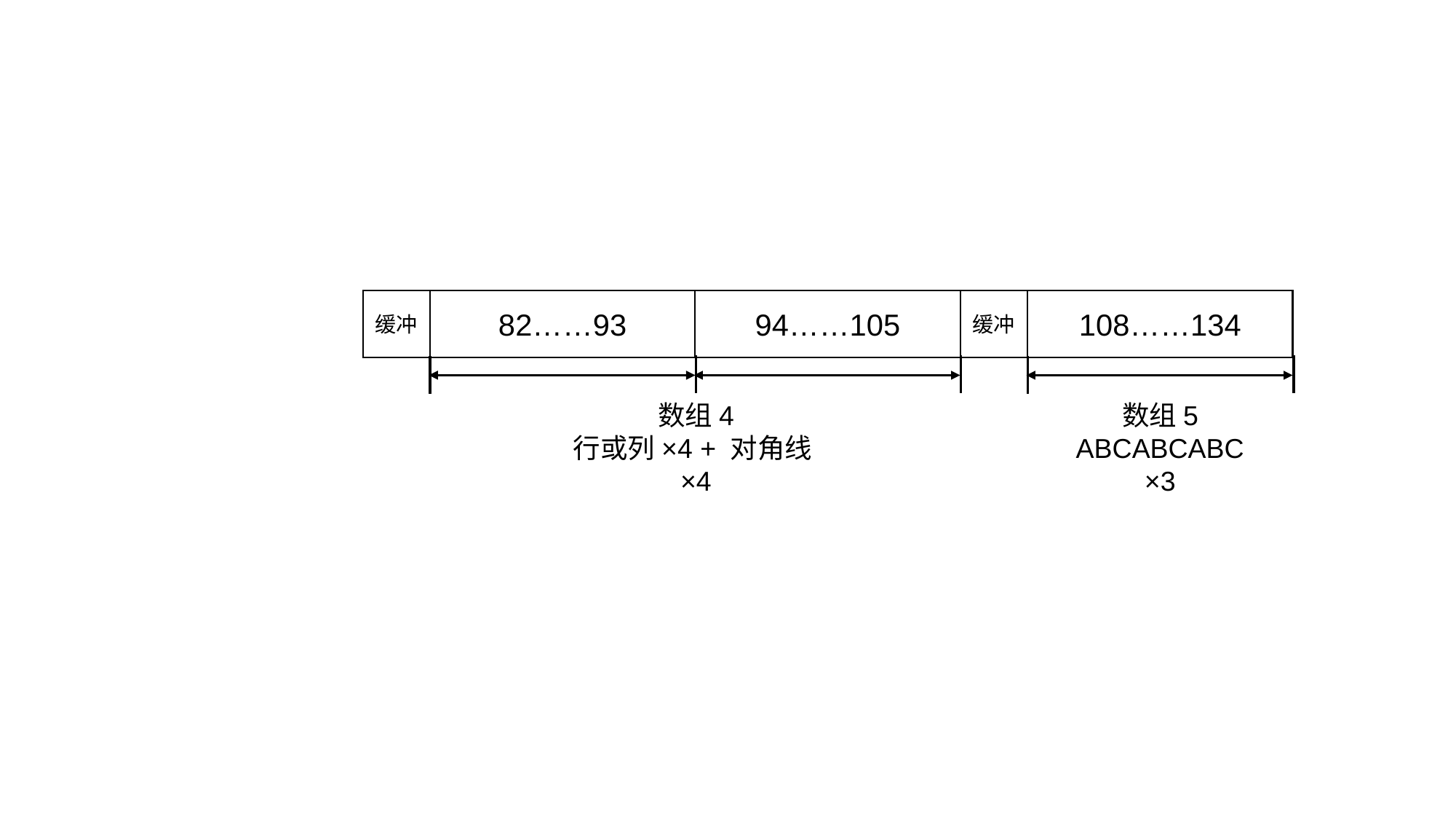

缓冲
82……93
94……105
缓冲
108……134
数组4
行或列×4 + 对角线×4
数组5
ABCABCABC×3